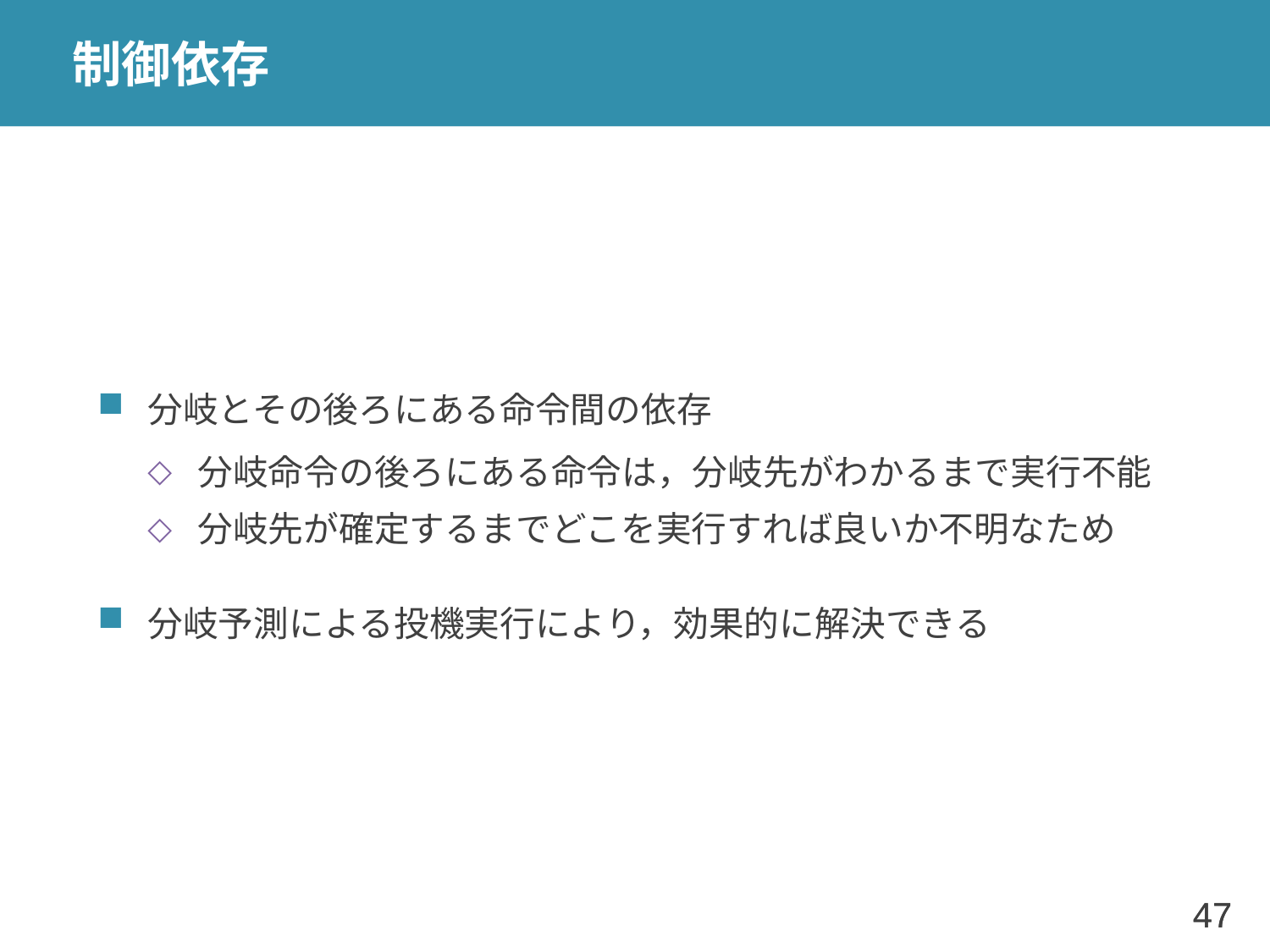

# 制御依存
分岐とその後ろにある命令間の依存
分岐命令の後ろにある命令は，分岐先がわかるまで実行不能
分岐先が確定するまでどこを実行すれば良いか不明なため
分岐予測による投機実行により，効果的に解決できる